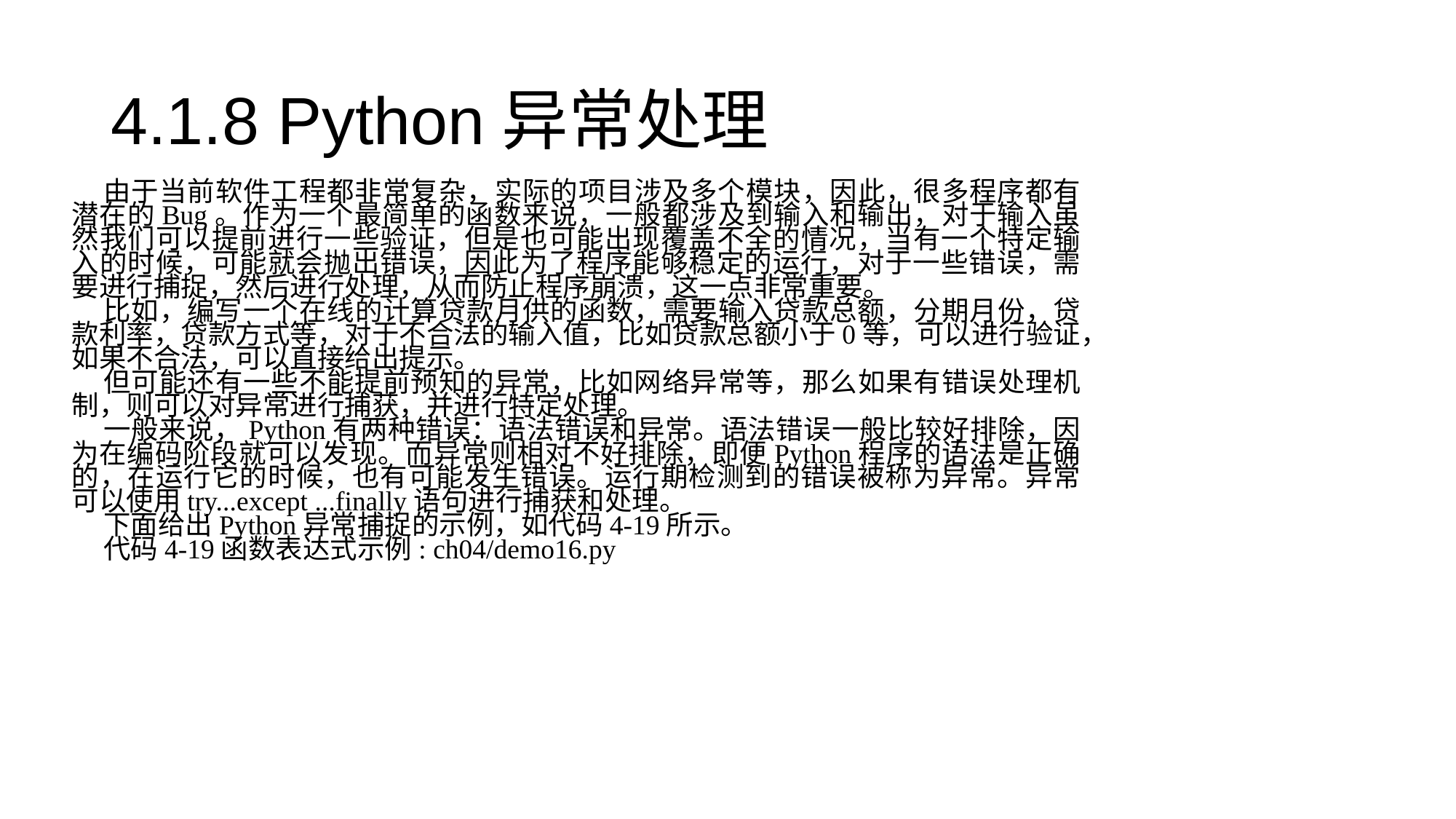

# 4.1.8 Python异常处理
由于当前软件工程都非常复杂，实际的项目涉及多个模块，因此，很多程序都有潜在的Bug。作为一个最简单的函数来说，一般都涉及到输入和输出，对于输入虽然我们可以提前进行一些验证，但是也可能出现覆盖不全的情况，当有一个特定输入的时候，可能就会抛出错误，因此为了程序能够稳定的运行，对于一些错误，需要进行捕捉，然后进行处理，从而防止程序崩溃，这一点非常重要。
比如，编写一个在线的计算贷款月供的函数，需要输入贷款总额，分期月份，贷款利率，贷款方式等，对于不合法的输入值，比如贷款总额小于0等，可以进行验证，如果不合法，可以直接给出提示。
但可能还有一些不能提前预知的异常，比如网络异常等，那么如果有错误处理机制，则可以对异常进行捕获，并进行特定处理。
一般来说，Python有两种错误：语法错误和异常。语法错误一般比较好排除，因为在编码阶段就可以发现。而异常则相对不好排除，即便Python程序的语法是正确的，在运行它的时候，也有可能发生错误。运行期检测到的错误被称为异常。异常可以使用try...except ...finally语句进行捕获和处理。
下面给出Python异常捕捉的示例，如代码4-19所示。
代码4-19函数表达式示例: ch04/demo16.py